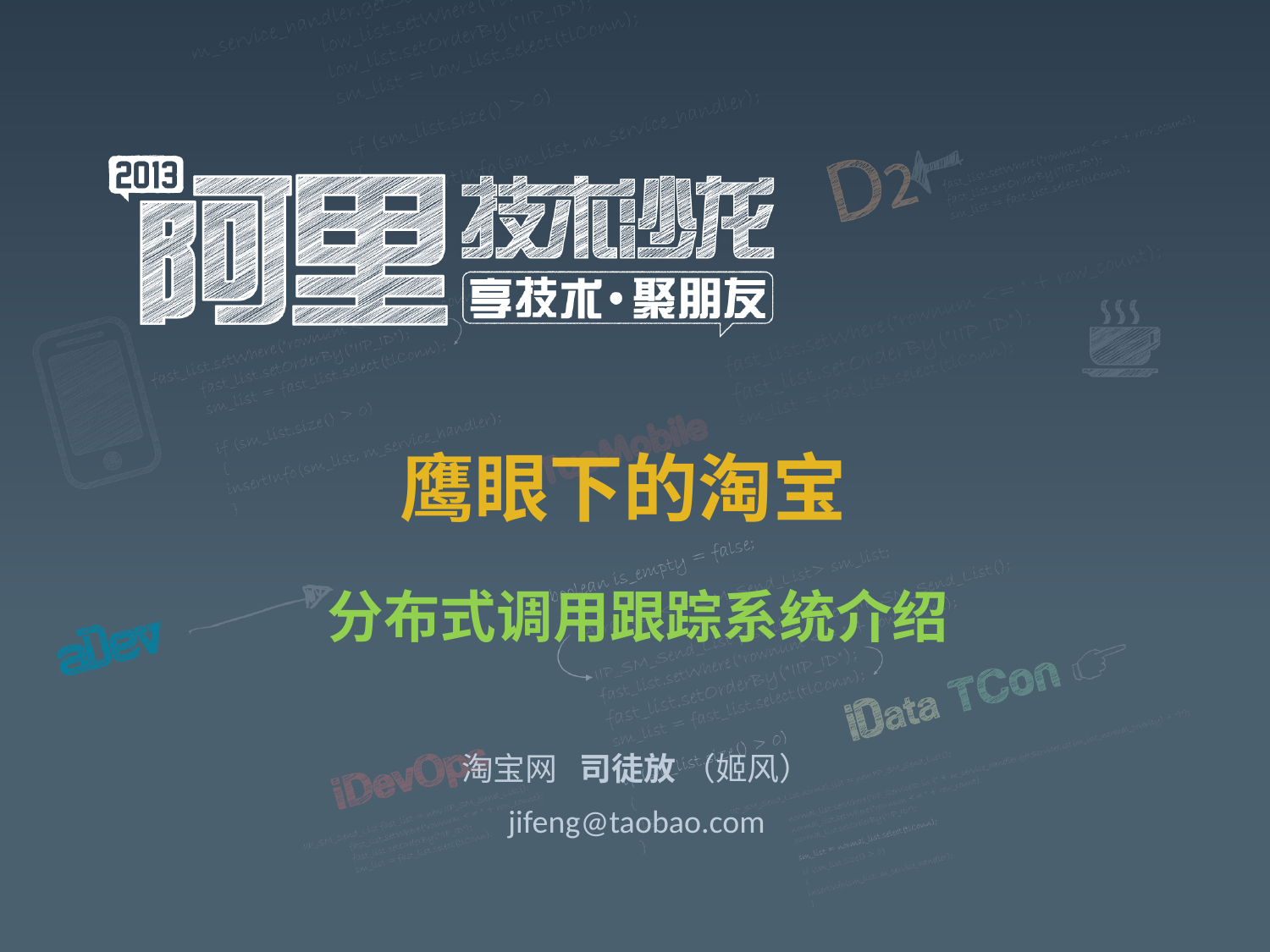

鹰眼下的淘宝
# 分布式调用跟踪系统介绍
淘宝网   司徒放 （姬风）
jifeng@taobao.com